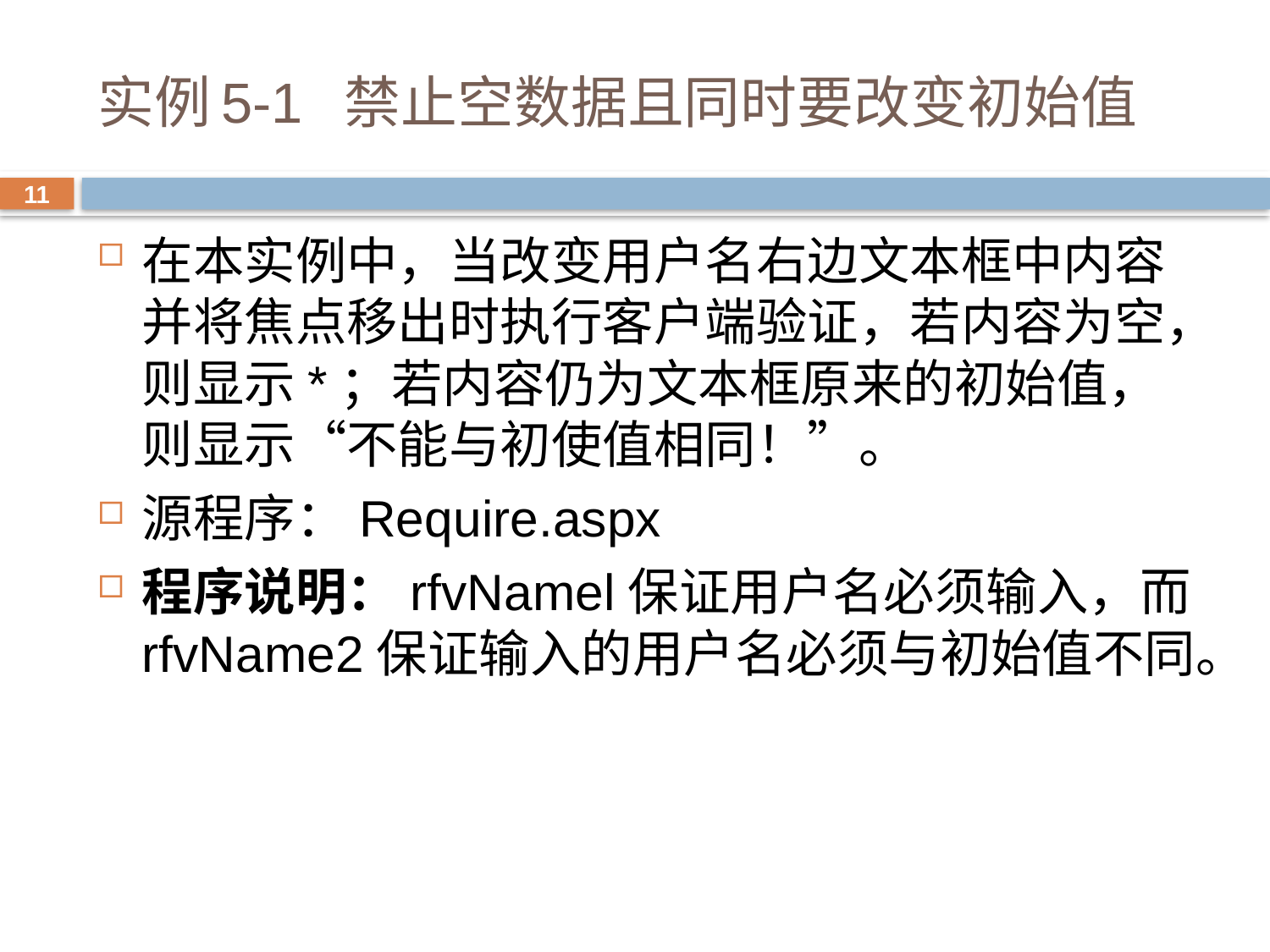

# 实例5-1  禁止空数据且同时要改变初始值
11
在本实例中，当改变用户名右边文本框中内容并将焦点移出时执行客户端验证，若内容为空，则显示*；若内容仍为文本框原来的初始值，则显示“不能与初使值相同！”。
源程序：Require.aspx
程序说明：rfvNamel保证用户名必须输入，而rfvName2保证输入的用户名必须与初始值不同。